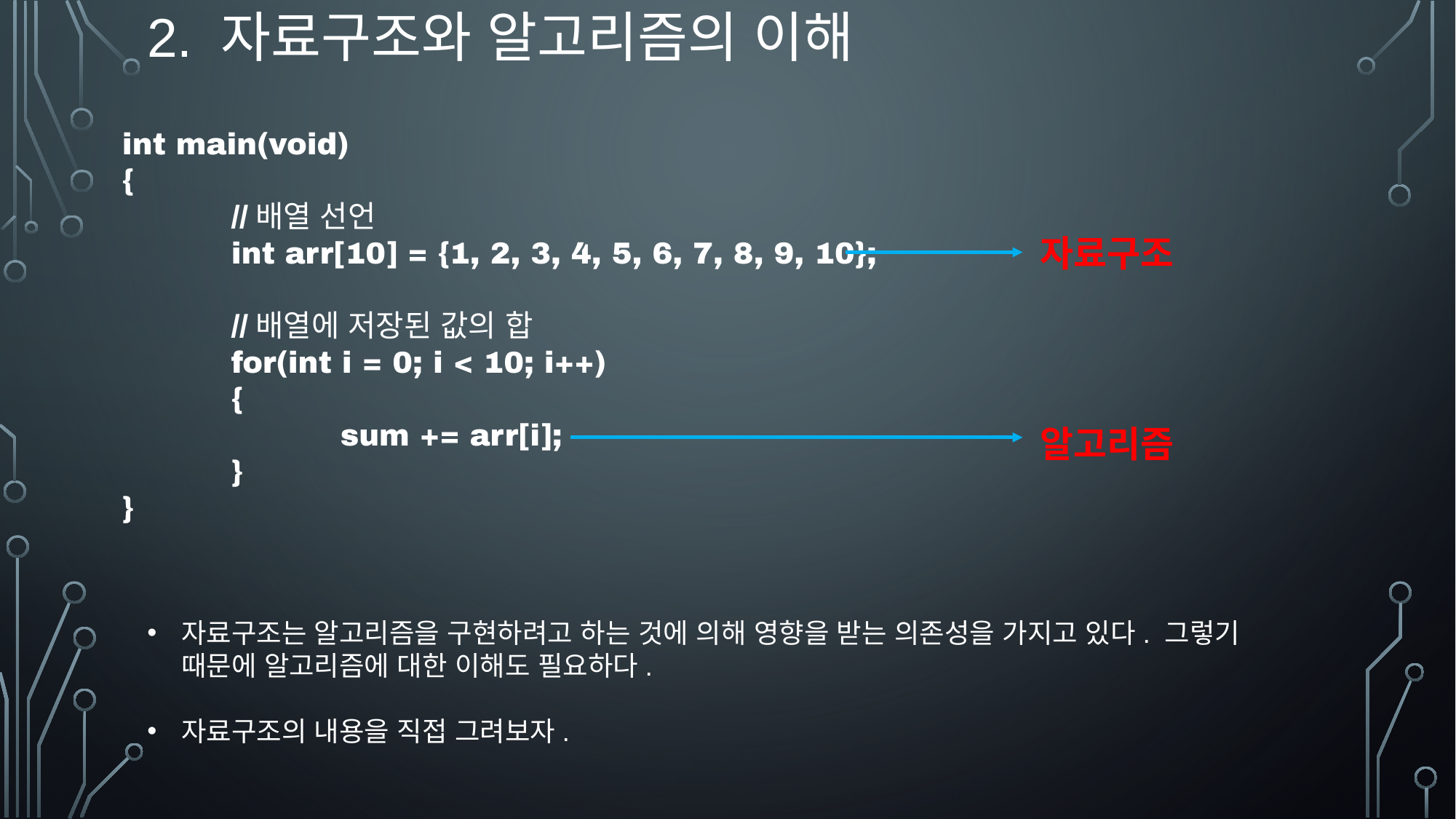

# 2. 자료구조와 알고리즘의 이해
int main(void)
{
	//배열 선언
	int arr[10] = {1, 2, 3, 4, 5, 6, 7, 8, 9, 10};

	//배열에 저장된 값의 합
	for(int i = 0; i < 10; i++)
	{
		sum += arr[i];
	}
}
자료구조
알고리즘
자료구조는 알고리즘을 구현하려고 하는 것에 의해 영향을 받는 의존성을 가지고 있다. 그렇기 때문에 알고리즘에 대한 이해도 필요하다.

자료구조의 내용을 직접 그려보자.